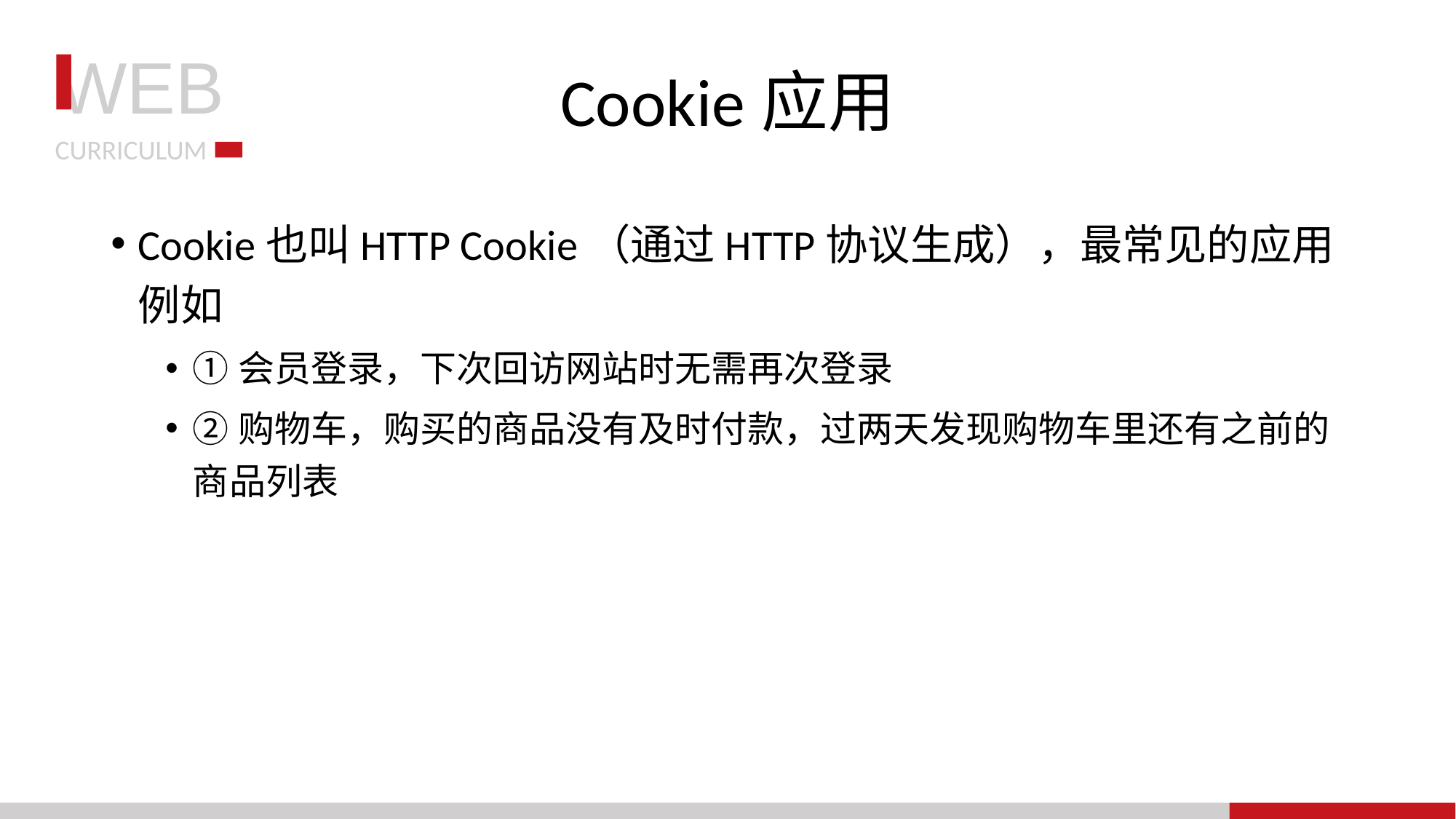

# Cookie应用
Cookie也叫HTTP Cookie（通过HTTP协议生成），最常见的应用例如
①会员登录，下次回访网站时无需再次登录
②购物车，购买的商品没有及时付款，过两天发现购物车里还有之前的商品列表